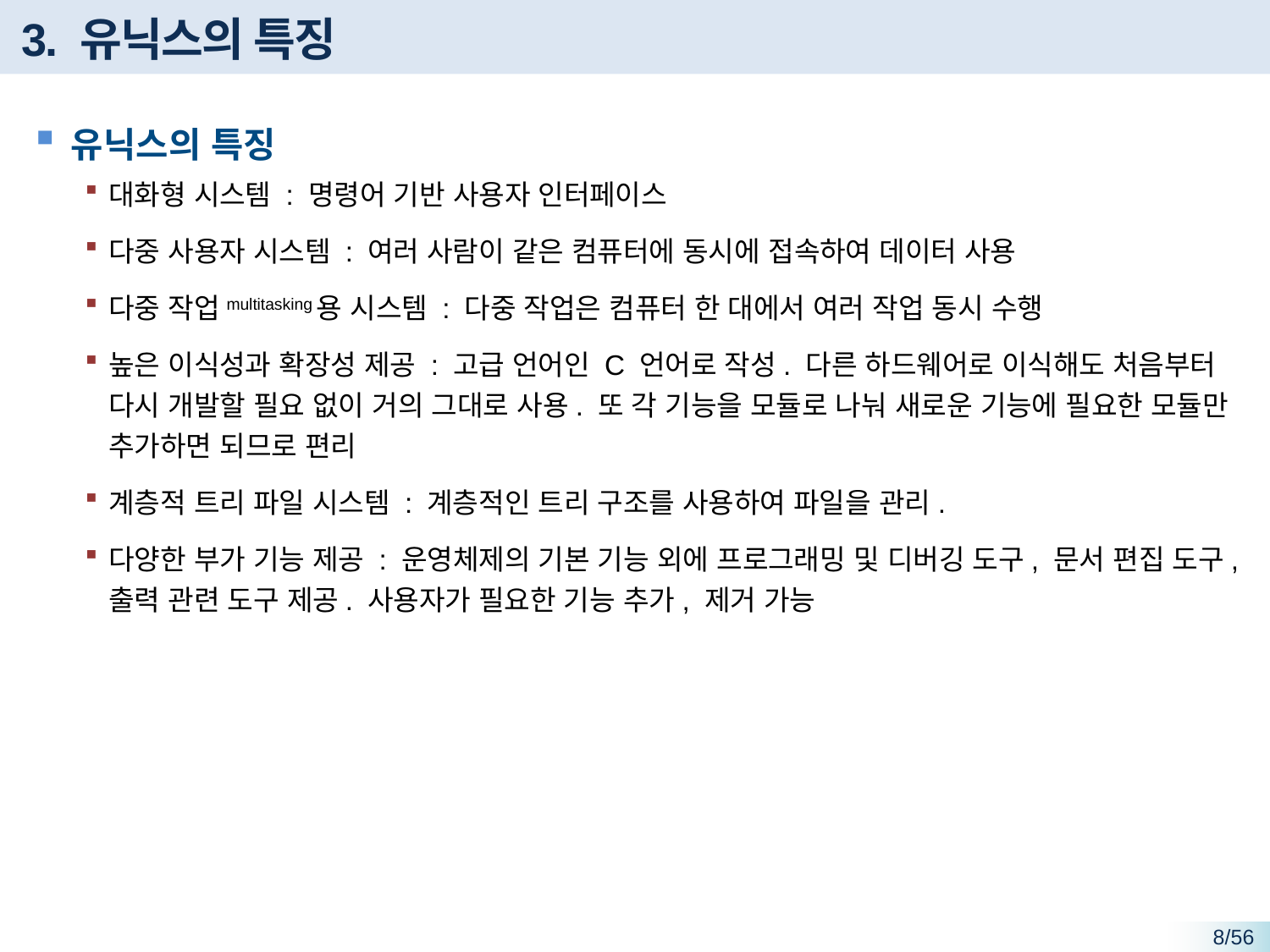

# 3. 유닉스의 특징
유닉스의 특징
대화형 시스템 : 명령어 기반 사용자 인터페이스
다중 사용자 시스템 : 여러 사람이 같은 컴퓨터에 동시에 접속하여 데이터 사용
다중 작업multitasking용 시스템 : 다중 작업은 컴퓨터 한 대에서 여러 작업 동시 수행
높은 이식성과 확장성 제공 : 고급 언어인 C 언어로 작성. 다른 하드웨어로 이식해도 처음부터 다시 개발할 필요 없이 거의 그대로 사용. 또 각 기능을 모듈로 나눠 새로운 기능에 필요한 모듈만 추가하면 되므로 편리
계층적 트리 파일 시스템 : 계층적인 트리 구조를 사용하여 파일을 관리.
다양한 부가 기능 제공 : 운영체제의 기본 기능 외에 프로그래밍 및 디버깅 도구, 문서 편집 도구, 출력 관련 도구 제공. 사용자가 필요한 기능 추가, 제거 가능